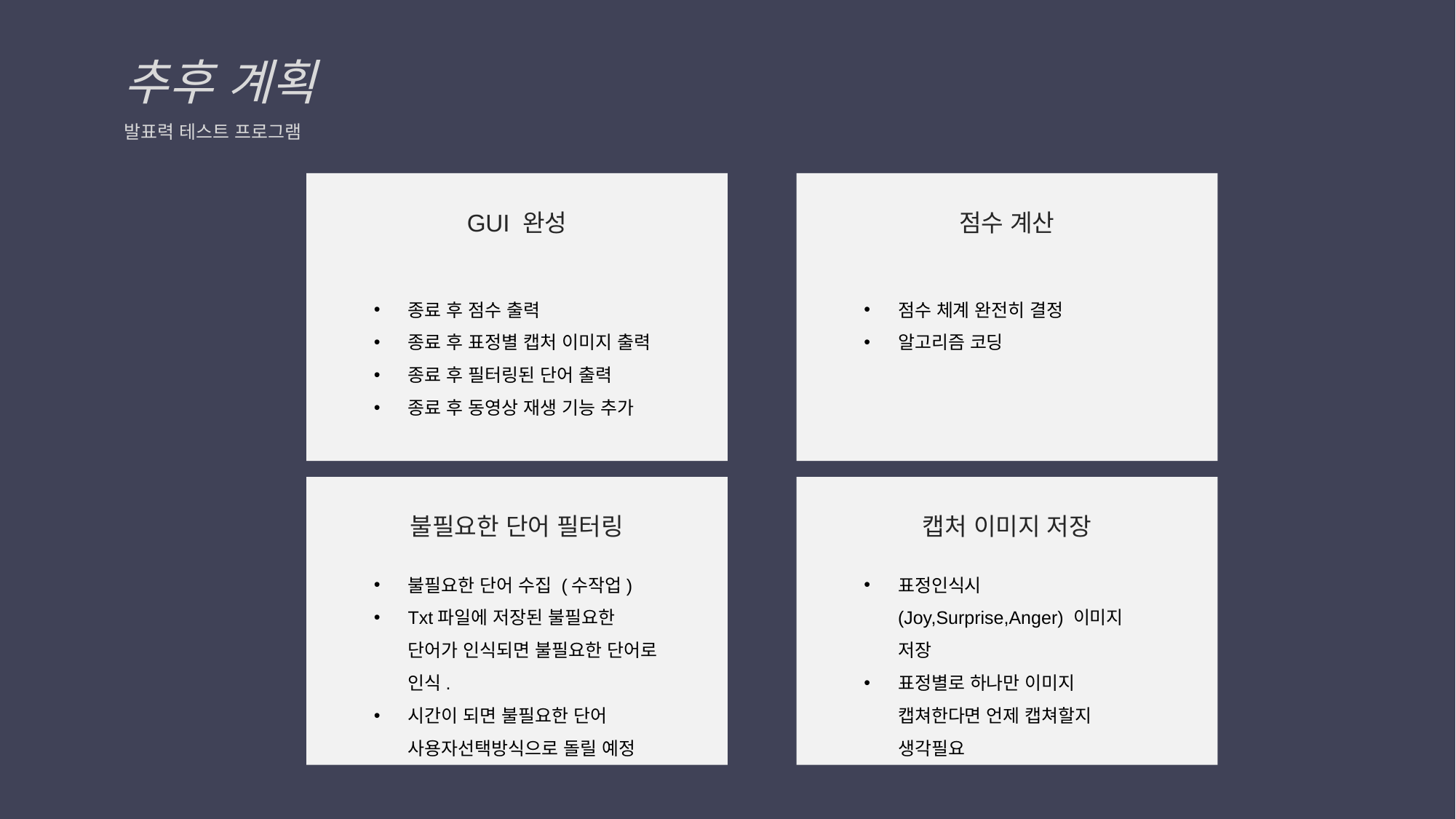

추후 계획
발표력 테스트 프로그램

GUI 완성

점수 계산
종료 후 점수 출력
종료 후 표정별 캡처 이미지 출력
종료 후 필터링된 단어 출력
종료 후 동영상 재생 기능 추가
점수 체계 완전히 결정
알고리즘 코딩

불필요한 단어 필터링

캡처 이미지 저장
불필요한 단어 수집 (수작업)
Txt파일에 저장된 불필요한 단어가 인식되면 불필요한 단어로 인식.
시간이 되면 불필요한 단어 사용자선택방식으로 돌릴 예정
표정인식시 (Joy,Surprise,Anger) 이미지 저장
표정별로 하나만 이미지 캡쳐한다면 언제 캡쳐할지 생각필요